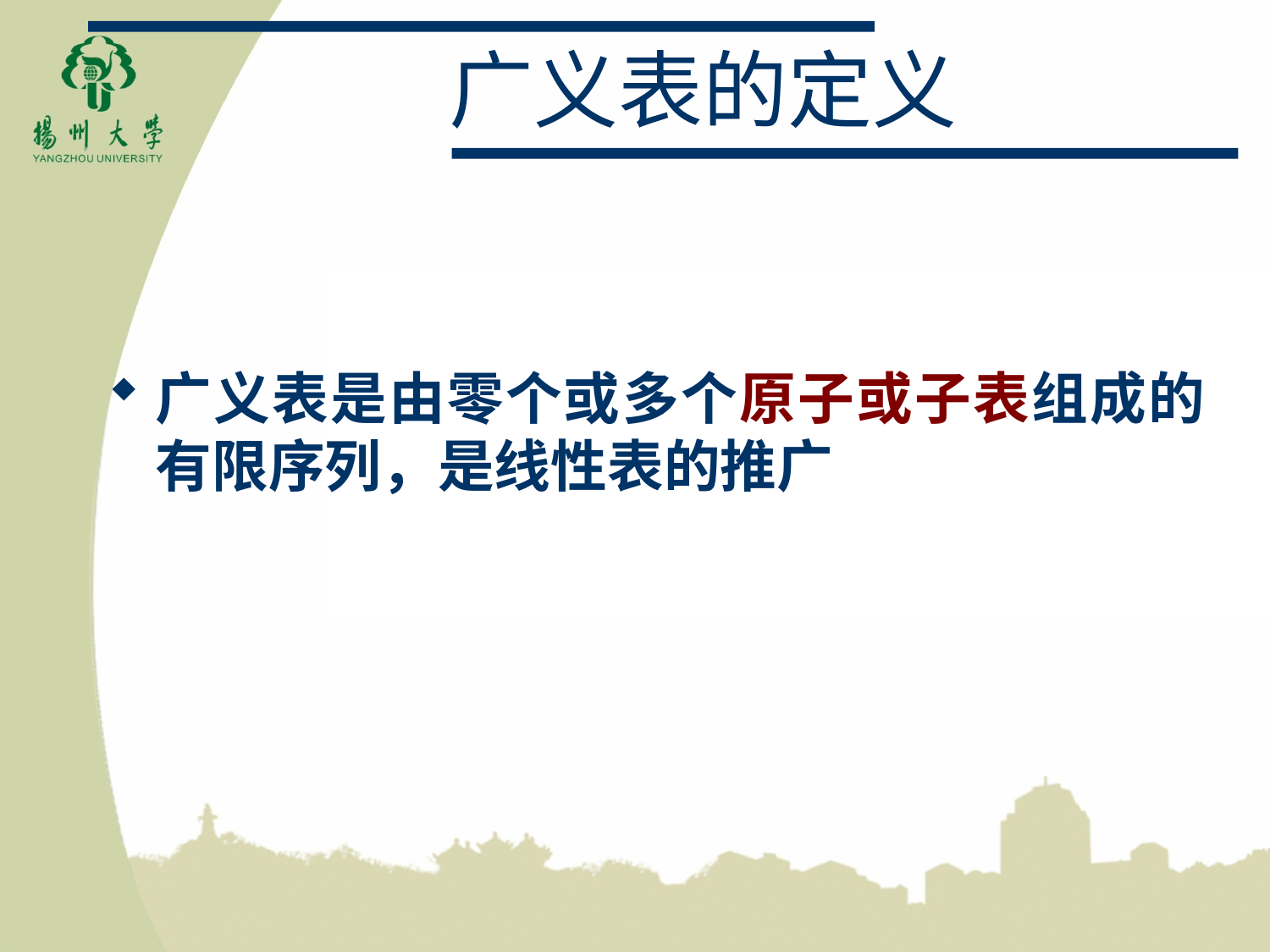

# 广义表的定义
广义表是由零个或多个原子或子表组成的有限序列，是线性表的推广